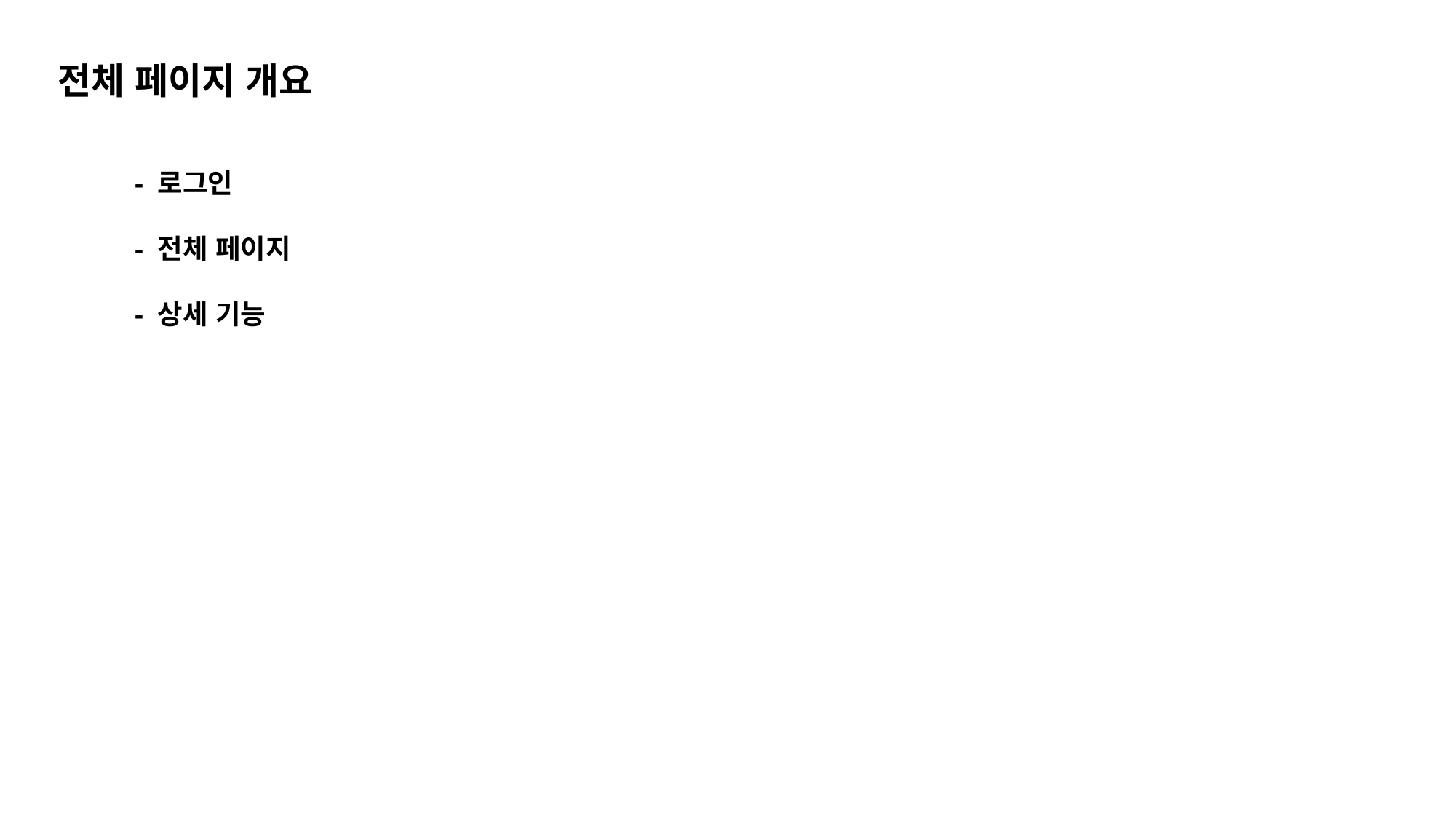

# 전체 페이지 개요
- 로그인
- 전체 페이지
- 상세 기능